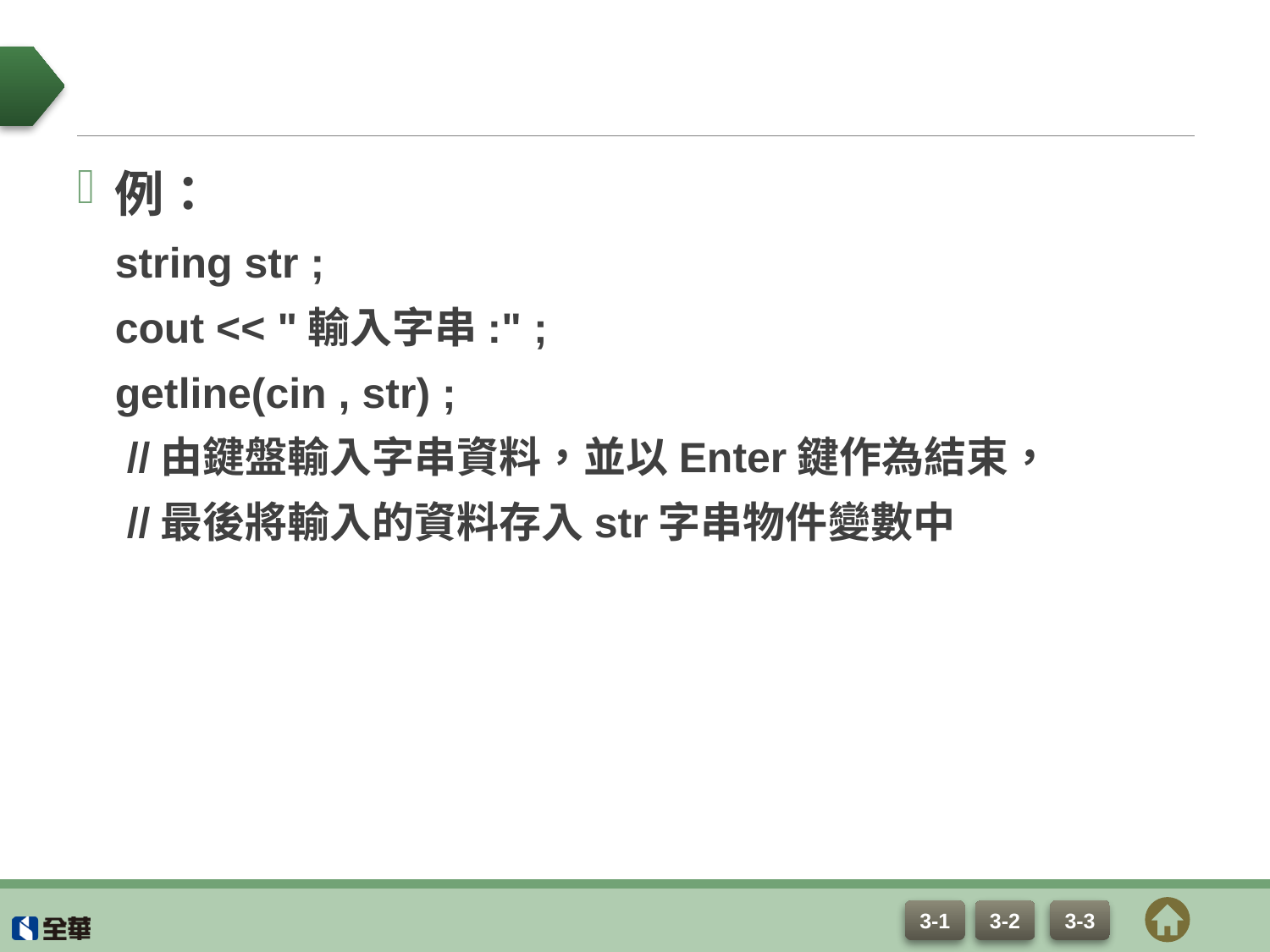

#
例：
string str ;
cout << "輸入字串:" ;
getline(cin , str) ;
 //由鍵盤輸入字串資料，並以Enter鍵作為結束，
 //最後將輸入的資料存入str字串物件變數中